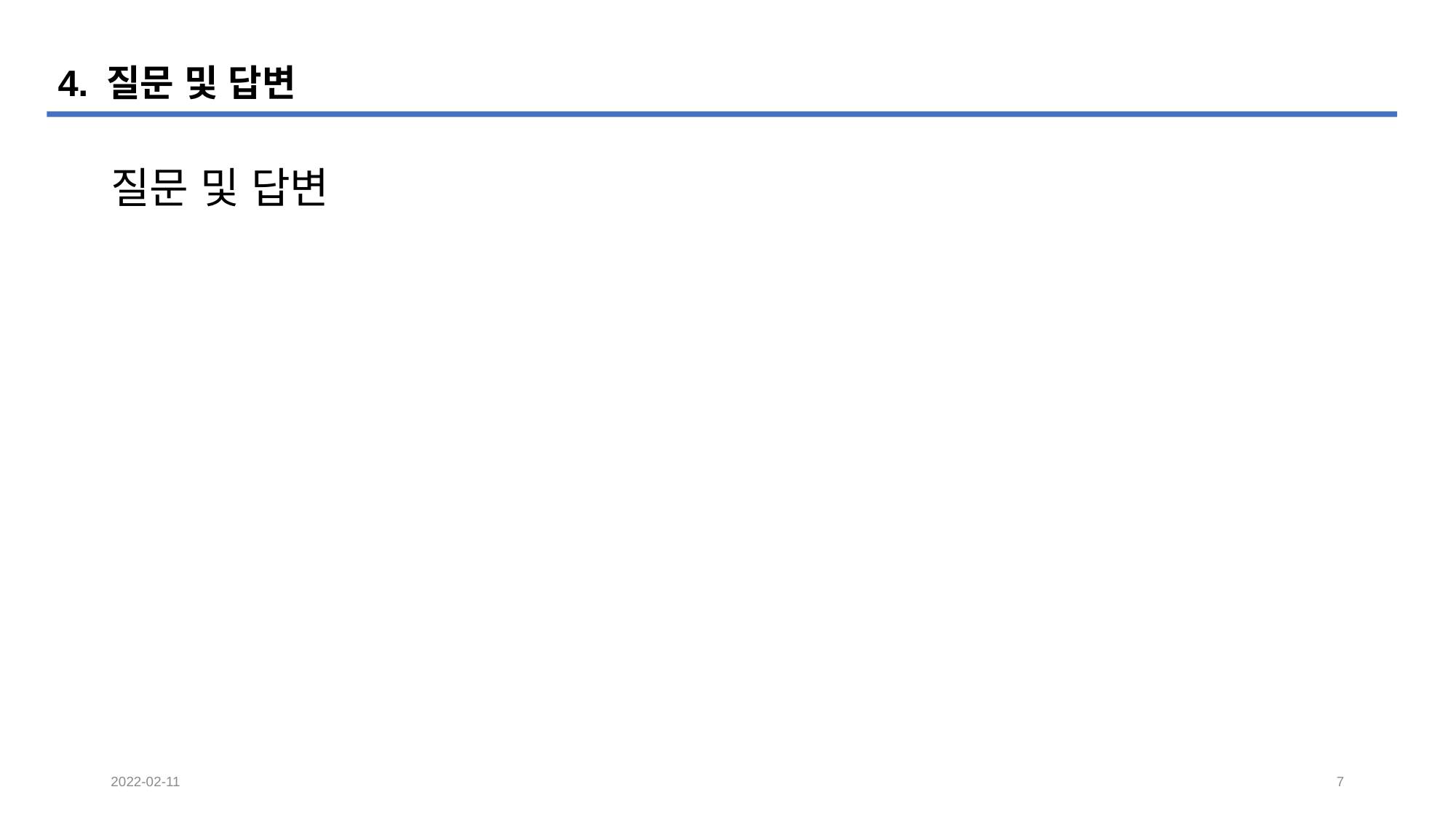

# 4. 질문 및 답변
질문 및 답변
2022-02-11
7